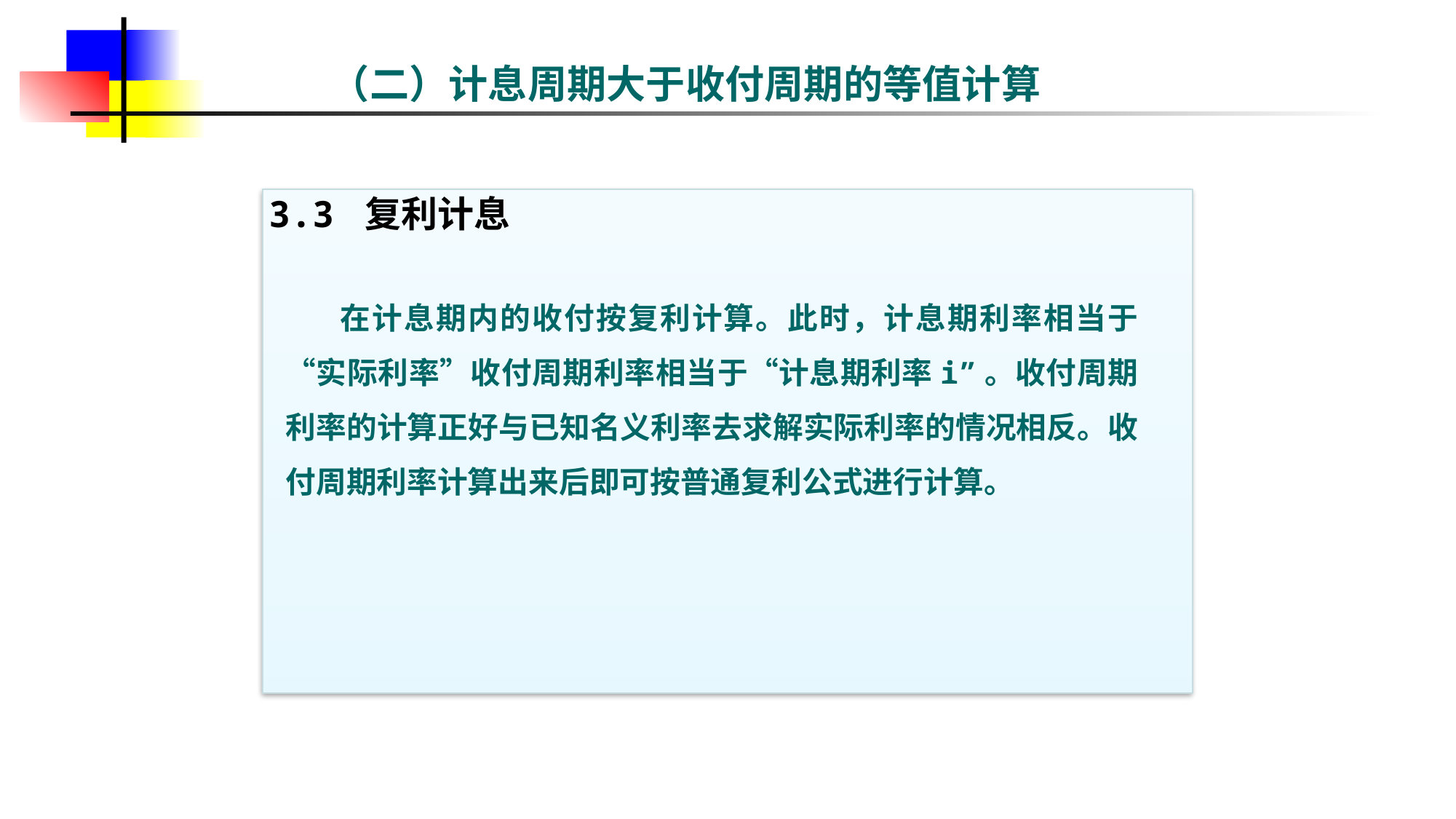

# （二）计息周期大于收付周期的等值计算

3.3 复利计息
在计息期内的收付按复利计算。此时，计息期利率相当于“实际利率”收付周期利率相当于“计息期利率i”。收付周期利率的计算正好与已知名义利率去求解实际利率的情况相反。收付周期利率计算出来后即可按普通复利公式进行计算。